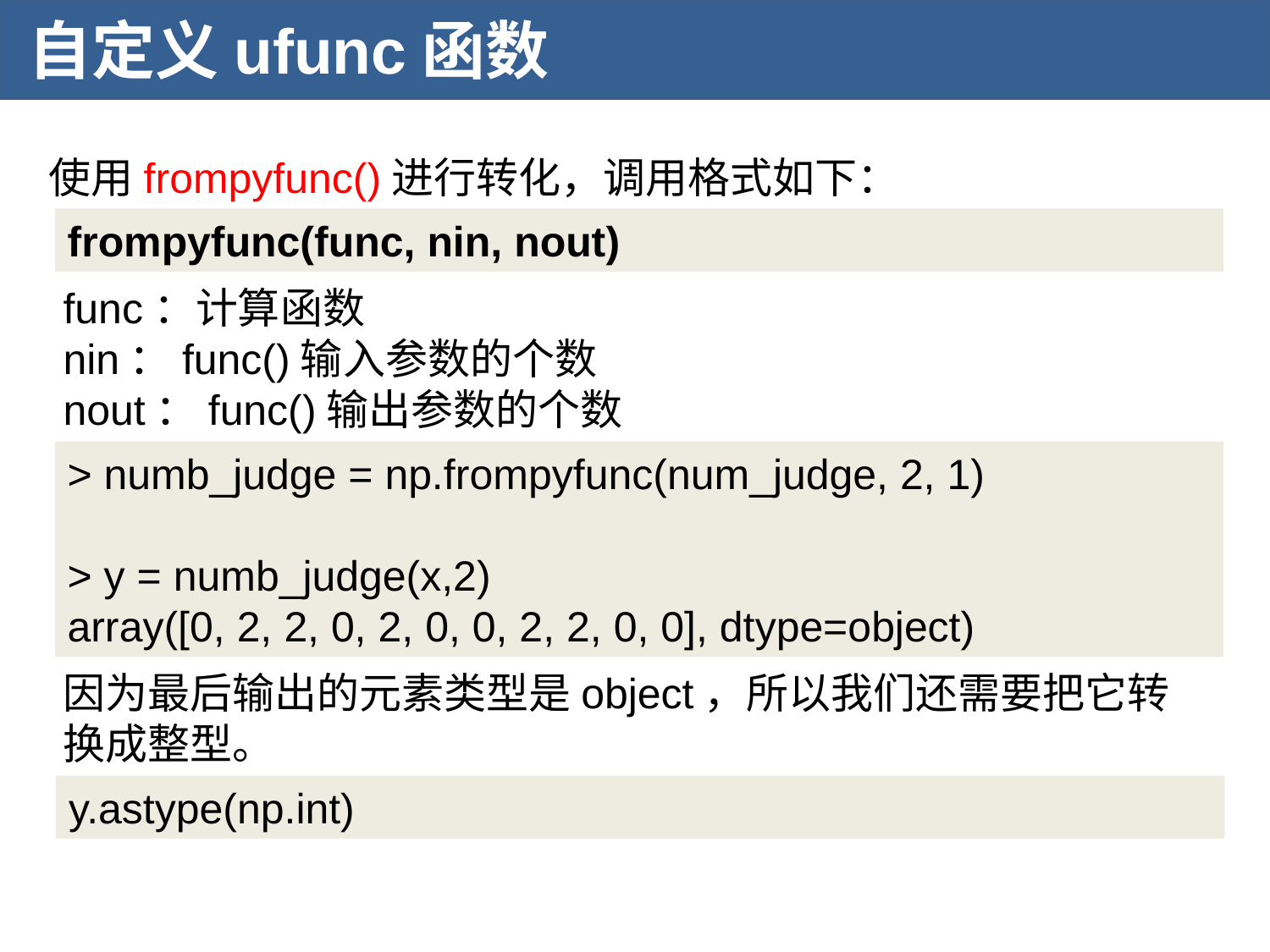

自定义ufunc函数
使用frompyfunc()进行转化，调用格式如下：
frompyfunc(func, nin, nout)
func：计算函数
nin：func()输入参数的个数
nout：func()输出参数的个数
> numb_judge = np.frompyfunc(num_judge, 2, 1)

> y = numb_judge(x,2)
array([0, 2, 2, 0, 2, 0, 0, 2, 2, 0, 0], dtype=object)
因为最后输出的元素类型是object，所以我们还需要把它转换成整型。
y.astype(np.int)